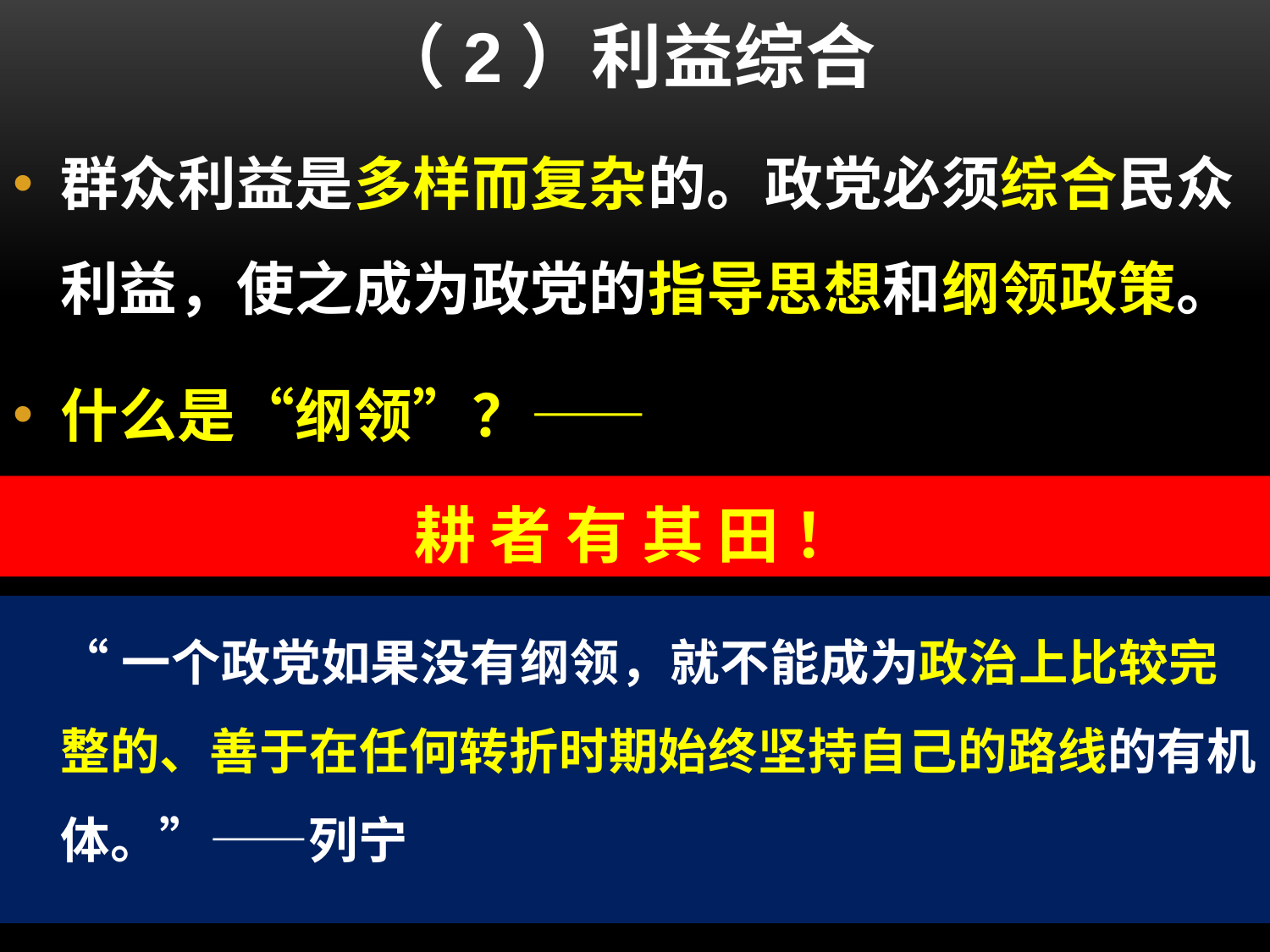

# （2）利益综合
群众利益是多样而复杂的。政党必须综合民众利益，使之成为政党的指导思想和纲领政策。
什么是“纲领”？——
耕 者 有 其 田 ！
    “一个政党如果没有纲领，就不能成为政治上比较完整的、善于在任何转折时期始终坚持自己的路线的有机体。”——列宁